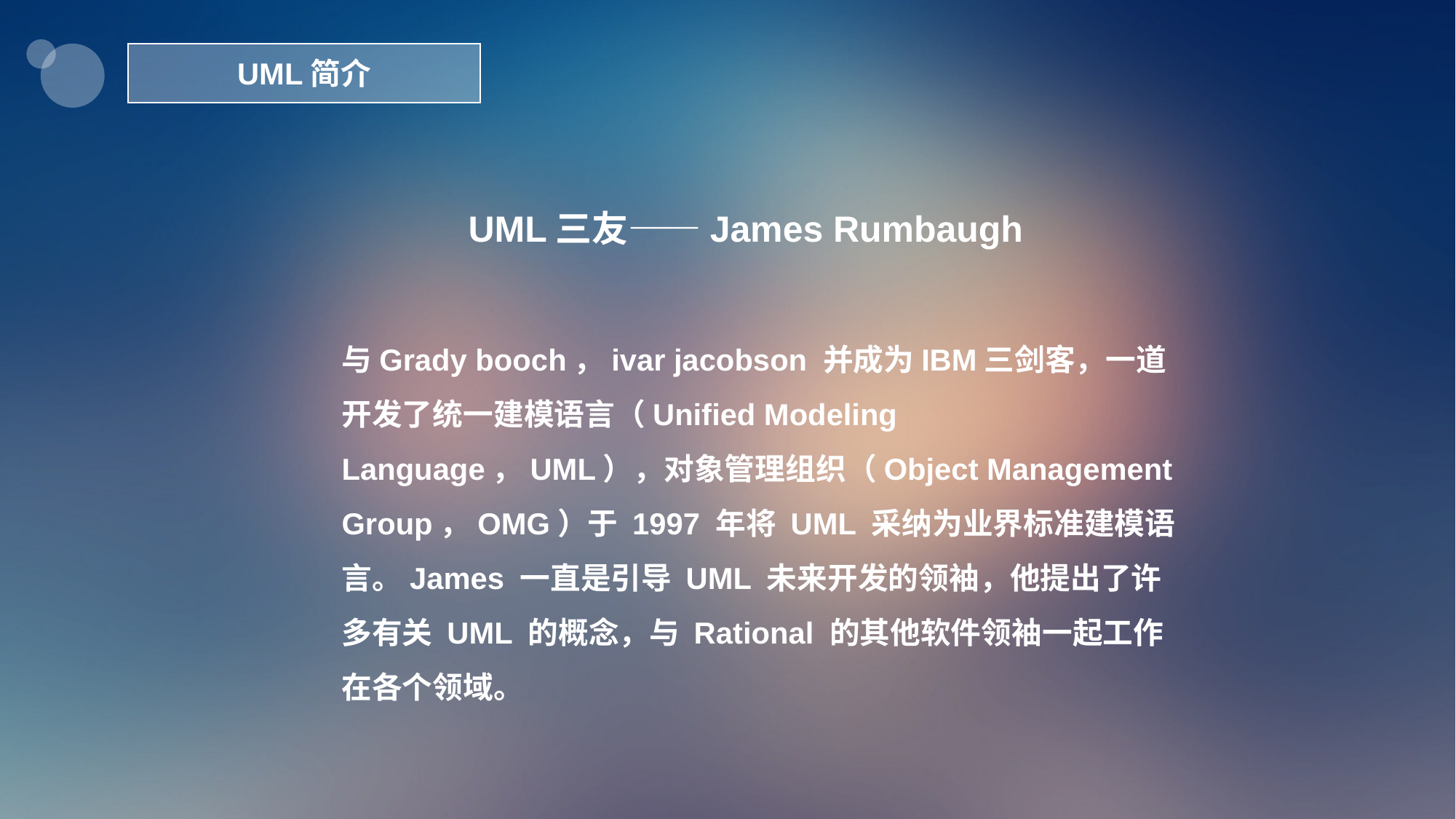

UML简介
UML三友——James Rumbaugh

与Grady booch，ivar jacobson 并成为IBM三剑客，一道开发了统一建模语言（Unified Modeling Language，UML），对象管理组织（Object Management Group，OMG）于 1997 年将 UML 采纳为业界标准建模语言。James 一直是引导 UML 未来开发的领袖，他提出了许多有关 UML 的概念，与 Rational 的其他软件领袖一起工作在各个领域。